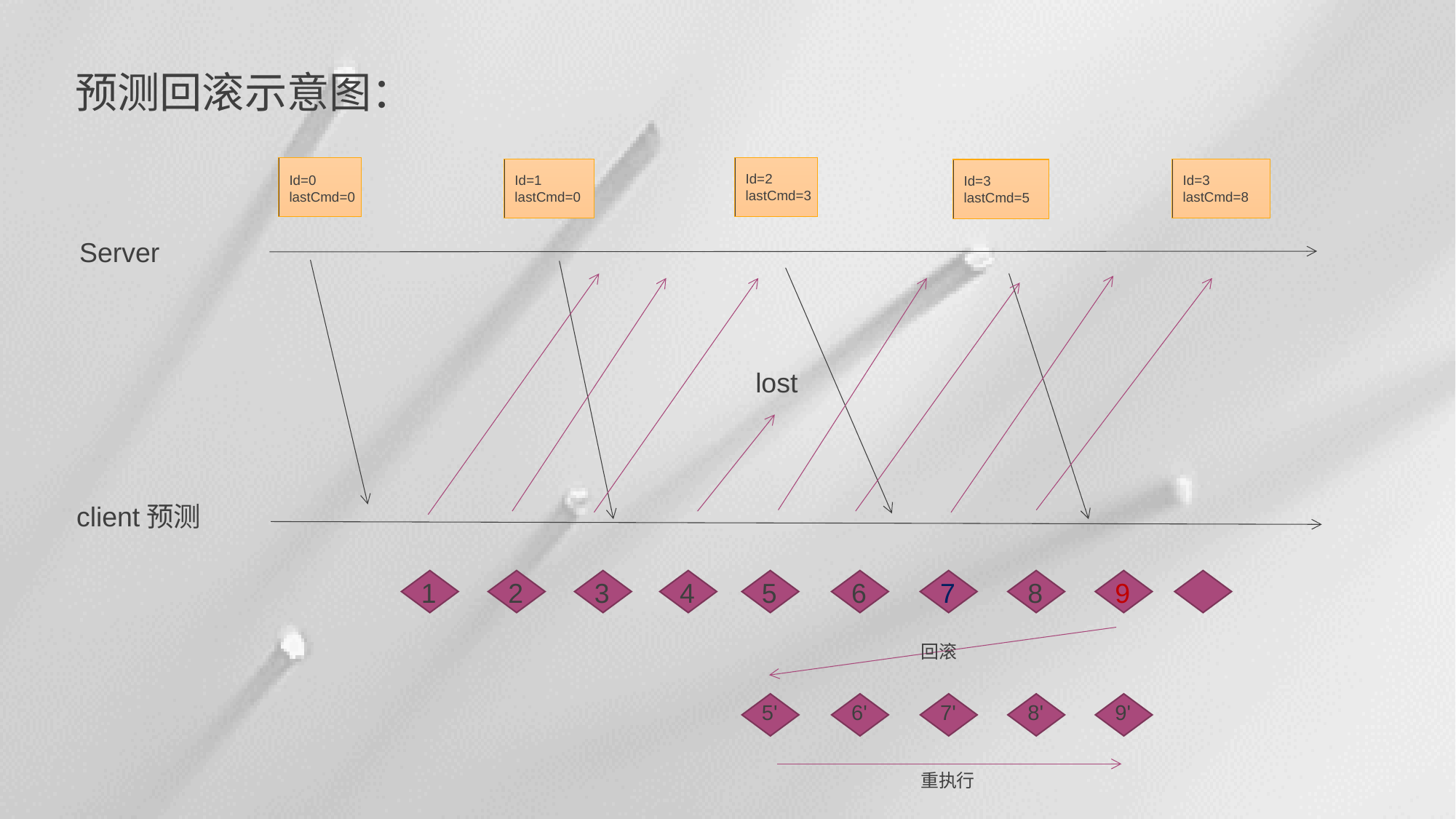

预测回滚示意图：

Id=1
lastCmd=0
Id=3
lastCmd=8
Id=3
lastCmd=5
Id=2
lastCmd=3
Id=0
lastCmd=0
Server
lost
client预测

1

2

3

4

5

6

7

8

9

回滚

5'

6'

7'

8'

9'
重执行